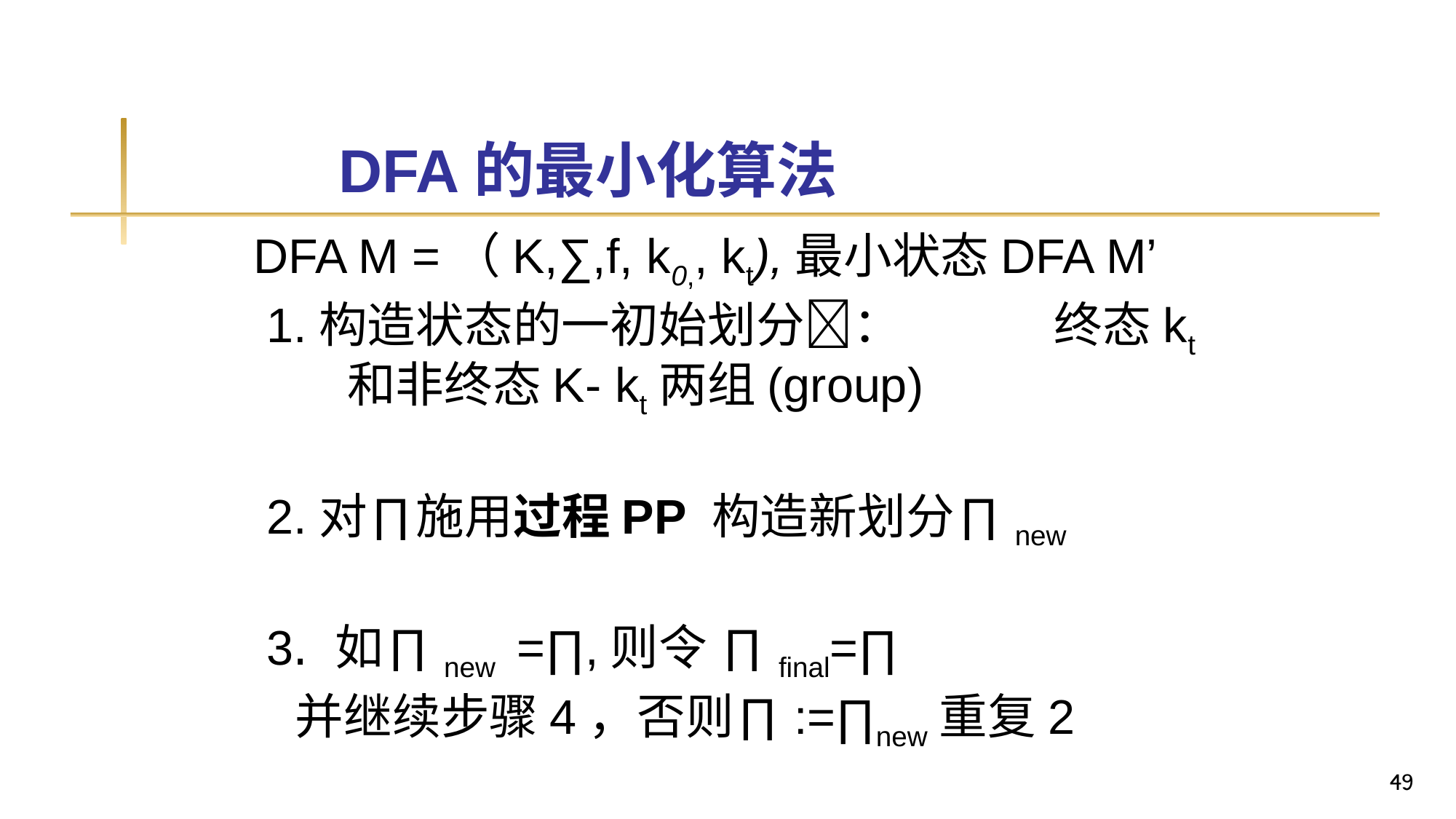

# DFA的最小化算法
 DFA M =（K,∑,f, k0,, kt),最小状态DFA M’
  1.构造状态的一初始划分∏：              终态kt 和非终态K- kt两组(group)

  2.对∏施用过程PP 构造新划分∏new

  3. 如∏new  =∏,则令 ∏final=∏
    并继续步骤4，否则∏:=∏new重复2

49